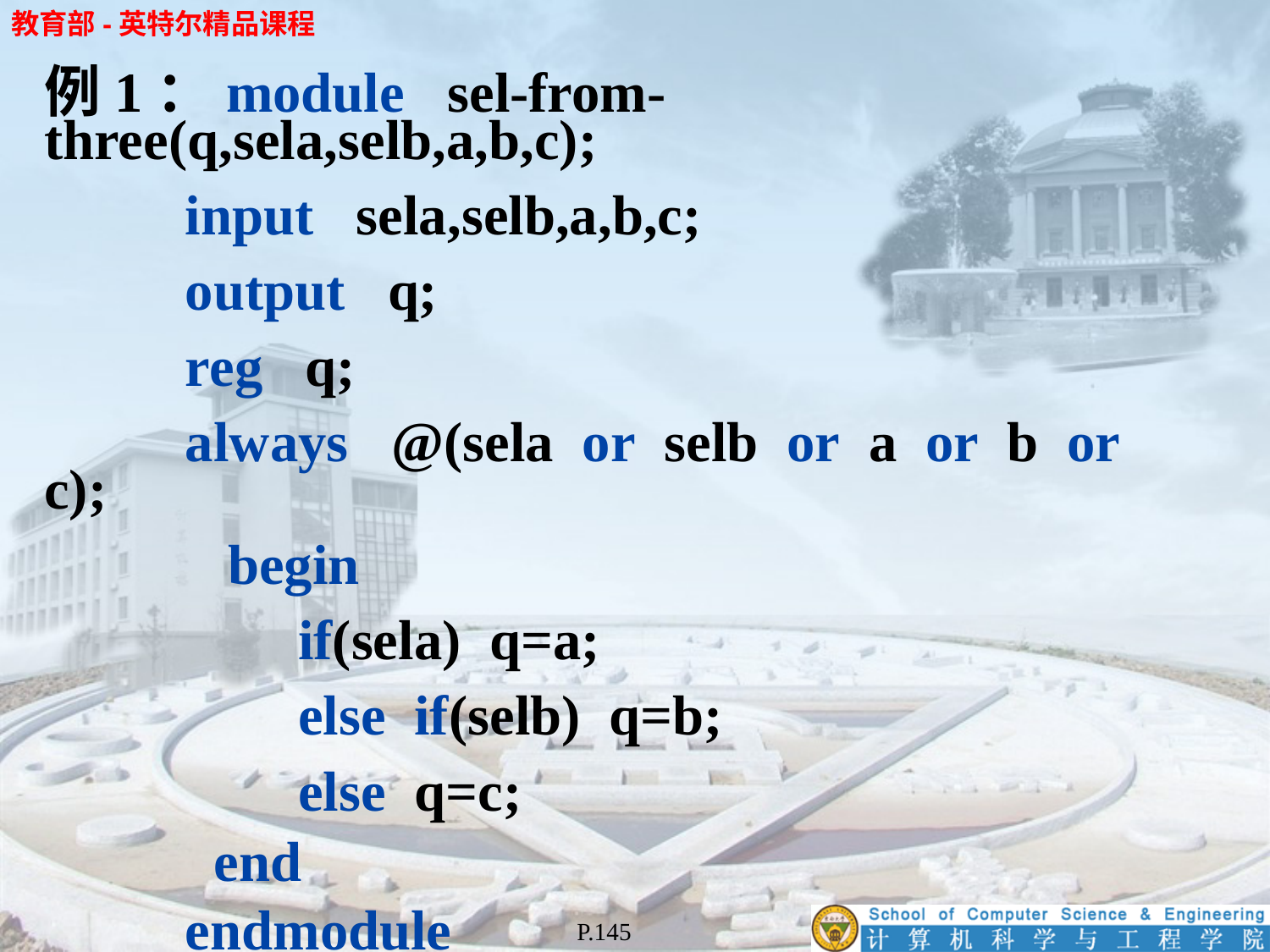

例1：module   sel-from-three(q,sela,selb,a,b,c);
	 input   sela,selb,a,b,c;
	 output   q;
	 reg   q;
	 always   @(sela  or  selb  or  a  or  b  or  c);
    	    begin
		if(sela)  q=a;
		else  if(selb)  q=b;
		else  q=c;
    	   end
	 endmodule
P.145